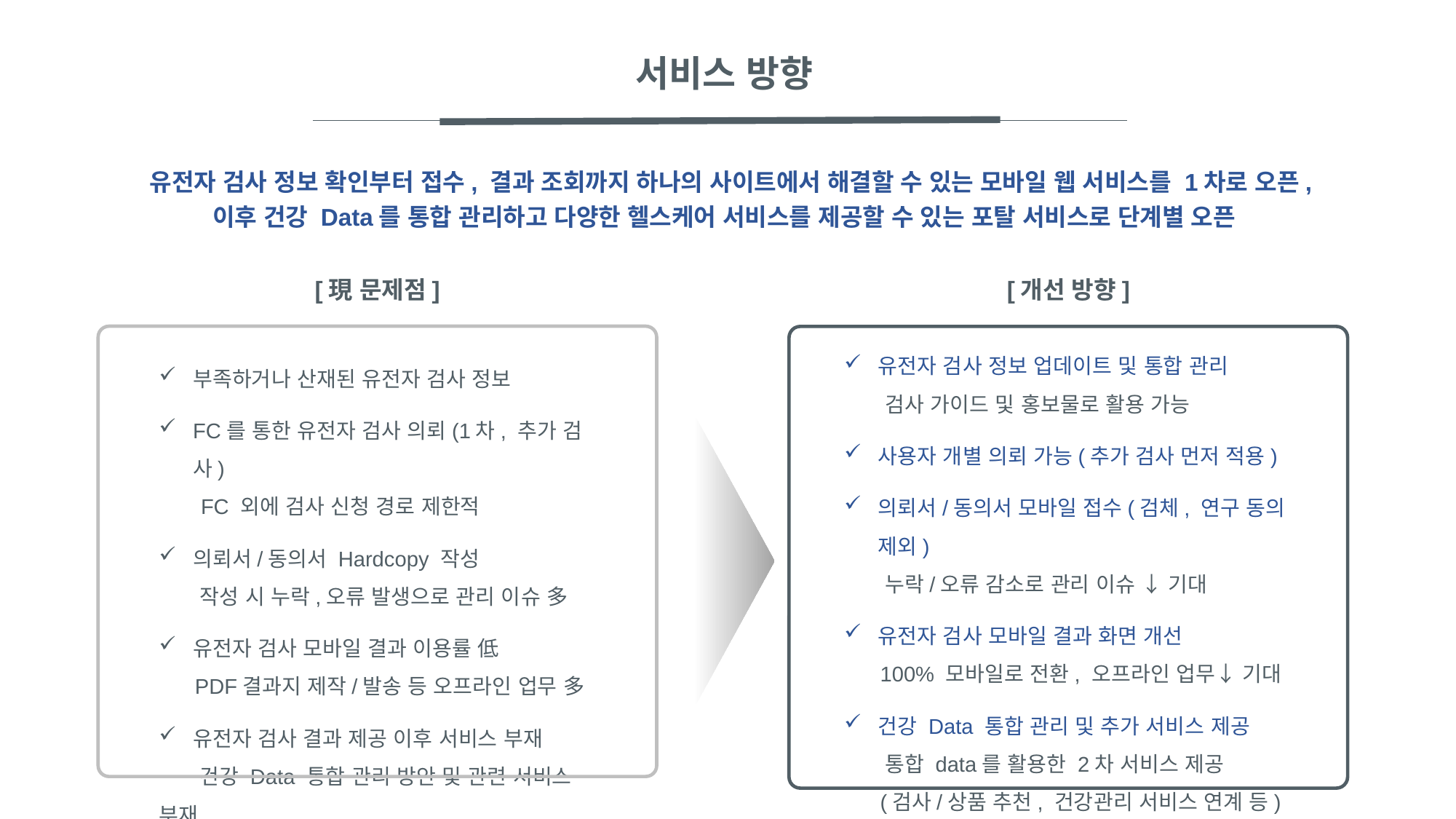

# 서비스 방향
 유전자 검사 정보 확인부터 접수, 결과 조회까지 하나의 사이트에서 해결할 수 있는 모바일 웹 서비스를 1차로 오픈,
이후 건강 Data를 통합 관리하고 다양한 헬스케어 서비스를 제공할 수 있는 포탈 서비스로 단계별 오픈
[現 문제점]
[개선 방향]

유전자 검사 정보 업데이트 및 통합 관리
      검사 가이드 및 홍보물로 활용 가능

사용자 개별 의뢰 가능(추가 검사 먼저 적용)

의뢰서/동의서 모바일 접수(검체, 연구 동의 제외)
      누락/오류 감소로 관리 이슈 ↓ 기대

유전자 검사 모바일 결과 화면 개선
      100% 모바일로 전환, 오프라인 업무↓ 기대

건강 Data 통합 관리 및 추가 서비스 제공
      통합 data를 활용한 2차 서비스 제공
      (검사/상품 추천, 건강관리 서비스 연계 등)
부족하거나 산재된 유전자 검사 정보

FC를 통한 유전자 검사 의뢰(1차, 추가 검사)
       FC 외에 검사 신청 경로 제한적

의뢰서/동의서 Hardcopy 작성
      작성 시 누락,오류 발생으로 관리 이슈 多

유전자 검사 모바일 결과 이용률 低
      PDF결과지 제작/발송 등 오프라인 업무 多

유전자 검사 결과 제공 이후 서비스 부재
      건강 Data 통합 관리 방안 및 관련 서비스 부재